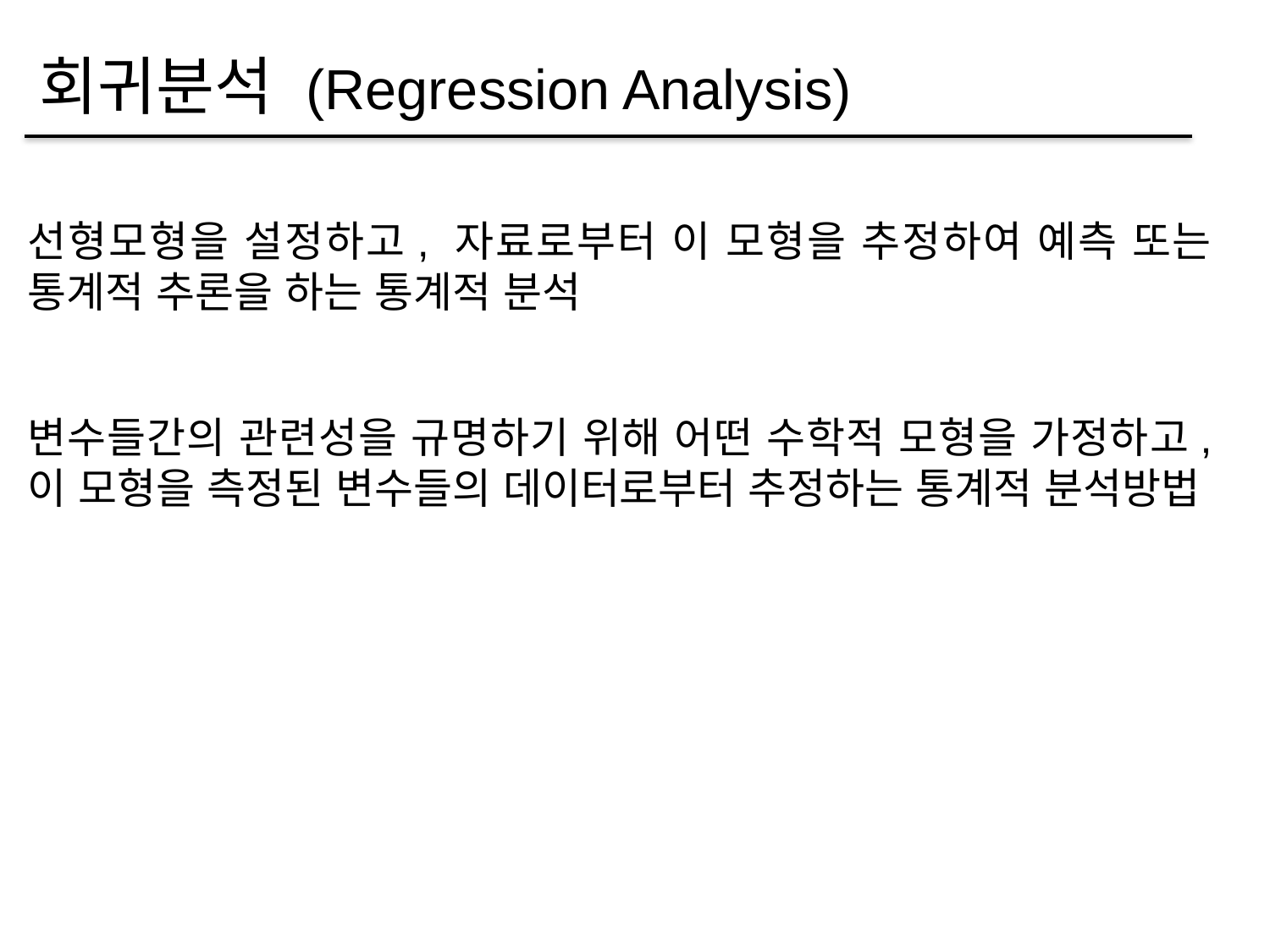

회귀분석 (Regression Analysis)
선형모형을 설정하고, 자료로부터 이 모형을 추정하여 예측 또는 통계적 추론을 하는 통계적 분석
변수들간의 관련성을 규명하기 위해 어떤 수학적 모형을 가정하고, 이 모형을 측정된 변수들의 데이터로부터 추정하는 통계적 분석방법